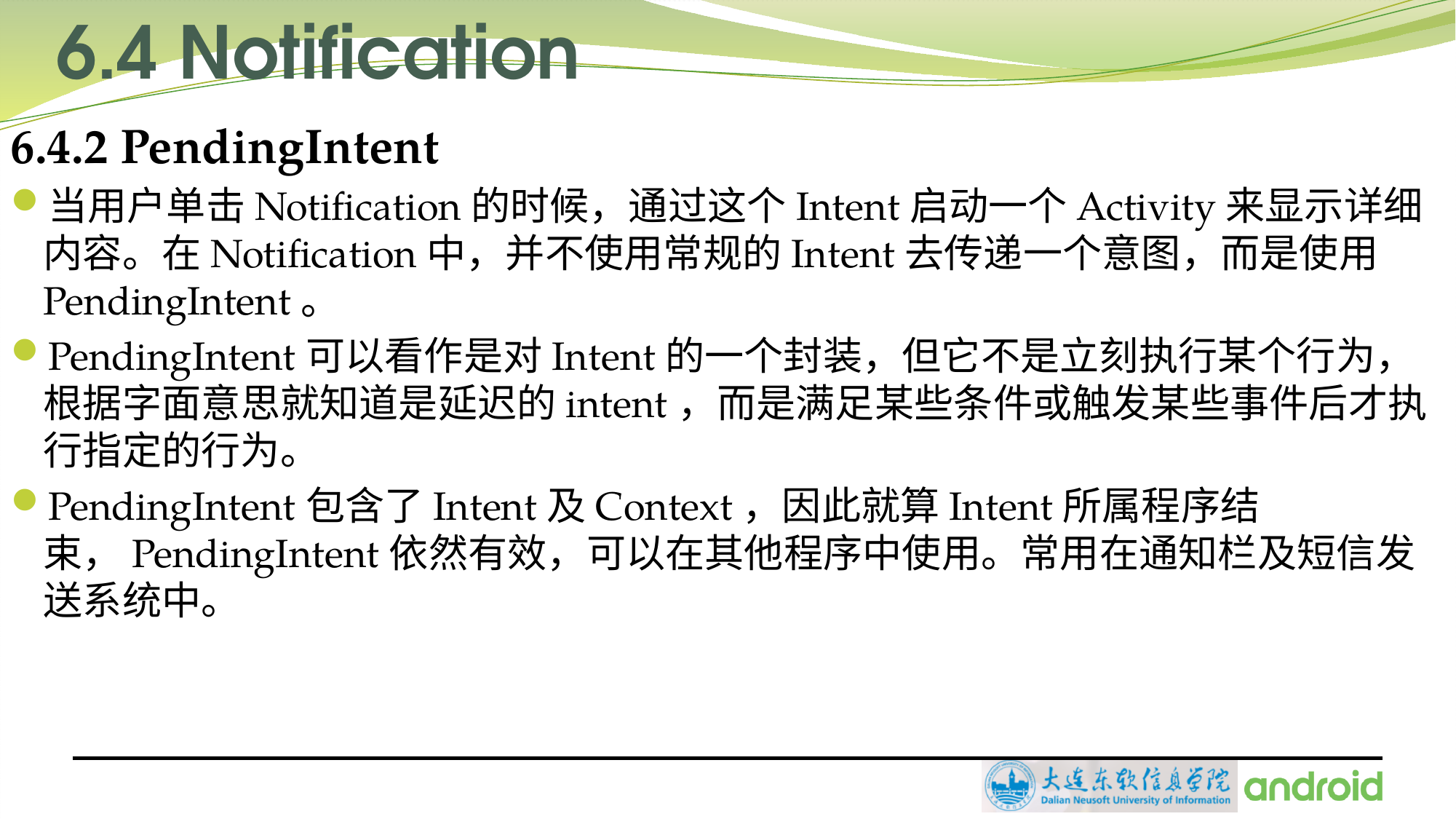

# 6.4 Notification
6.4.2 PendingIntent
当用户单击Notification的时候，通过这个Intent启动一个Activity来显示详细内容。在Notification中，并不使用常规的Intent去传递一个意图，而是使用PendingIntent。
PendingIntent可以看作是对Intent的一个封装，但它不是立刻执行某个行为，根据字面意思就知道是延迟的intent，而是满足某些条件或触发某些事件后才执行指定的行为。
PendingIntent包含了Intent及Context，因此就算Intent所属程序结束，PendingIntent依然有效，可以在其他程序中使用。常用在通知栏及短信发送系统中。